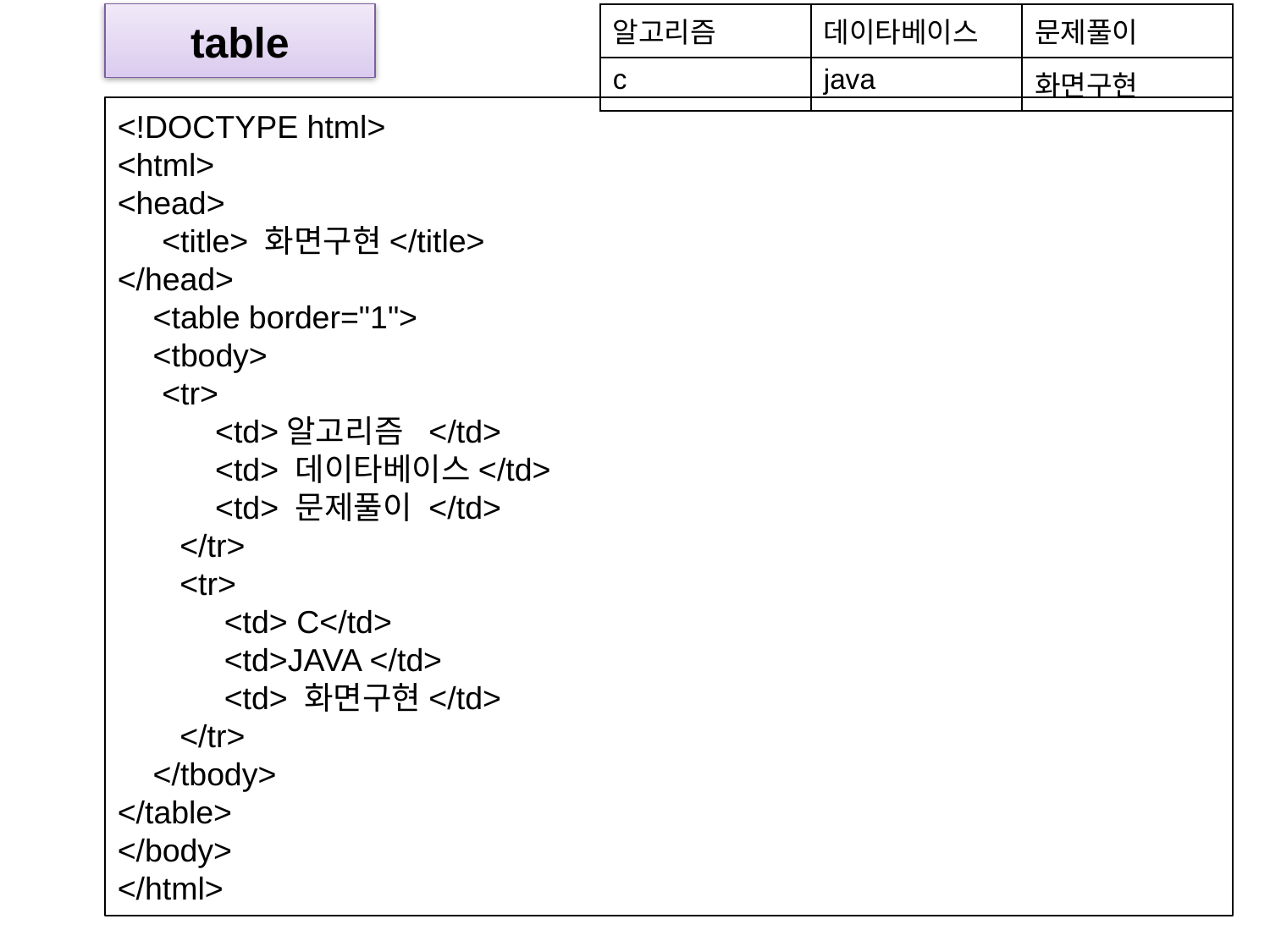

table
| 알고리즘 | 데이타베이스 | 문제풀이 |
| --- | --- | --- |
| c | java | 화면구현 |
<!DOCTYPE html>
<html>
<head>
     <title> 화면구현</title>
</head>
    <table border="1">
    <tbody>
     <tr>
           <td>알고리즘  </td>
           <td> 데이타베이스</td>
           <td> 문제풀이 </td>
       </tr>
       <tr>
            <td> C</td>
            <td>JAVA </td>
            <td> 화면구현</td>
       </tr>
    </tbody>
</table>
</body>
</html>